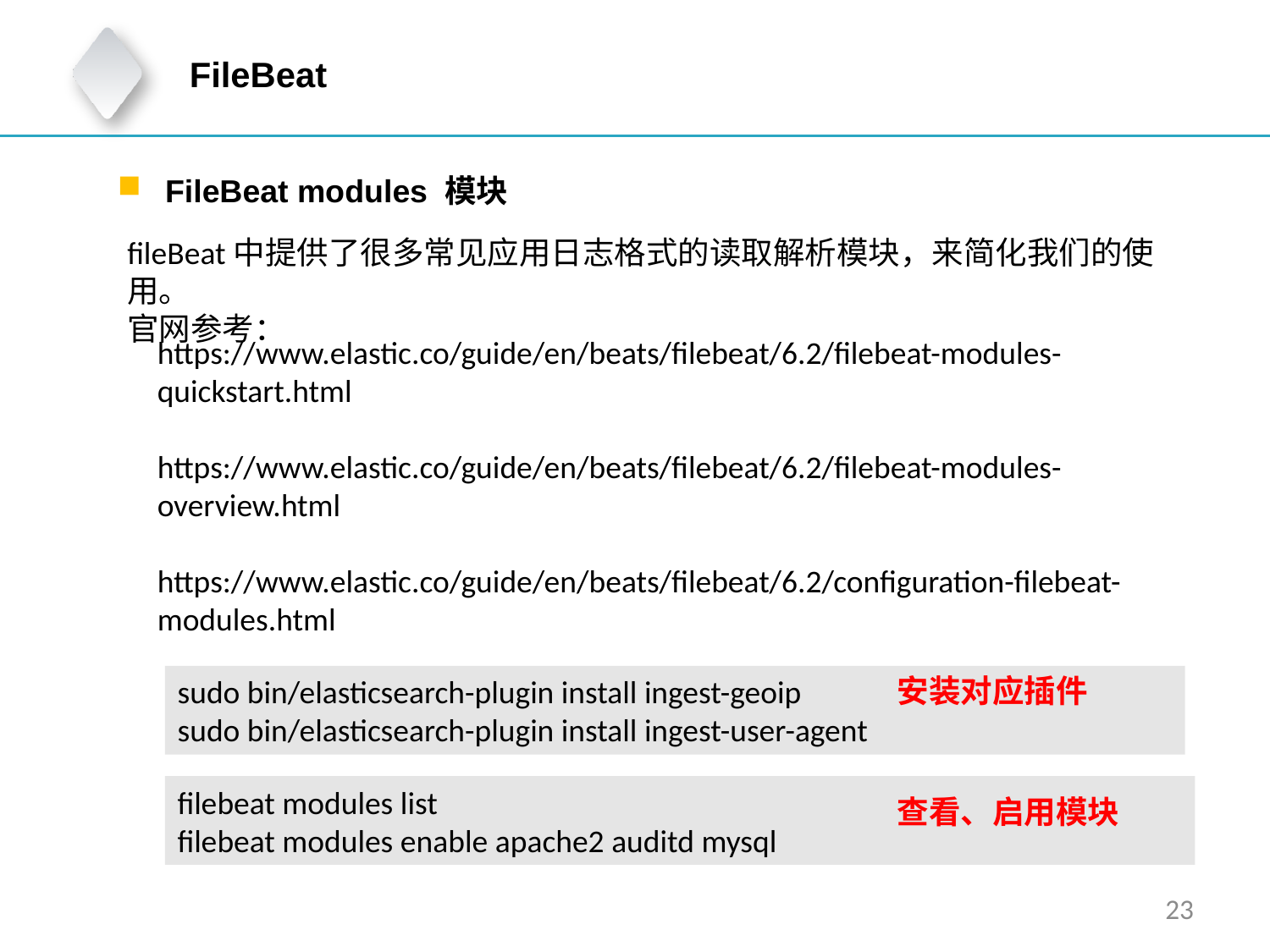

FileBeat
FileBeat modules 模块
fileBeat中提供了很多常见应用日志格式的读取解析模块，来简化我们的使用。
官网参考：
https://www.elastic.co/guide/en/beats/filebeat/6.2/filebeat-modules-quickstart.html

https://www.elastic.co/guide/en/beats/filebeat/6.2/filebeat-modules-overview.html

https://www.elastic.co/guide/en/beats/filebeat/6.2/configuration-filebeat-modules.html
安装对应插件
sudo bin/elasticsearch-plugin install ingest-geoip
sudo bin/elasticsearch-plugin install ingest-user-agent
filebeat modules list
filebeat modules enable apache2 auditd mysql
查看、启用模块
23